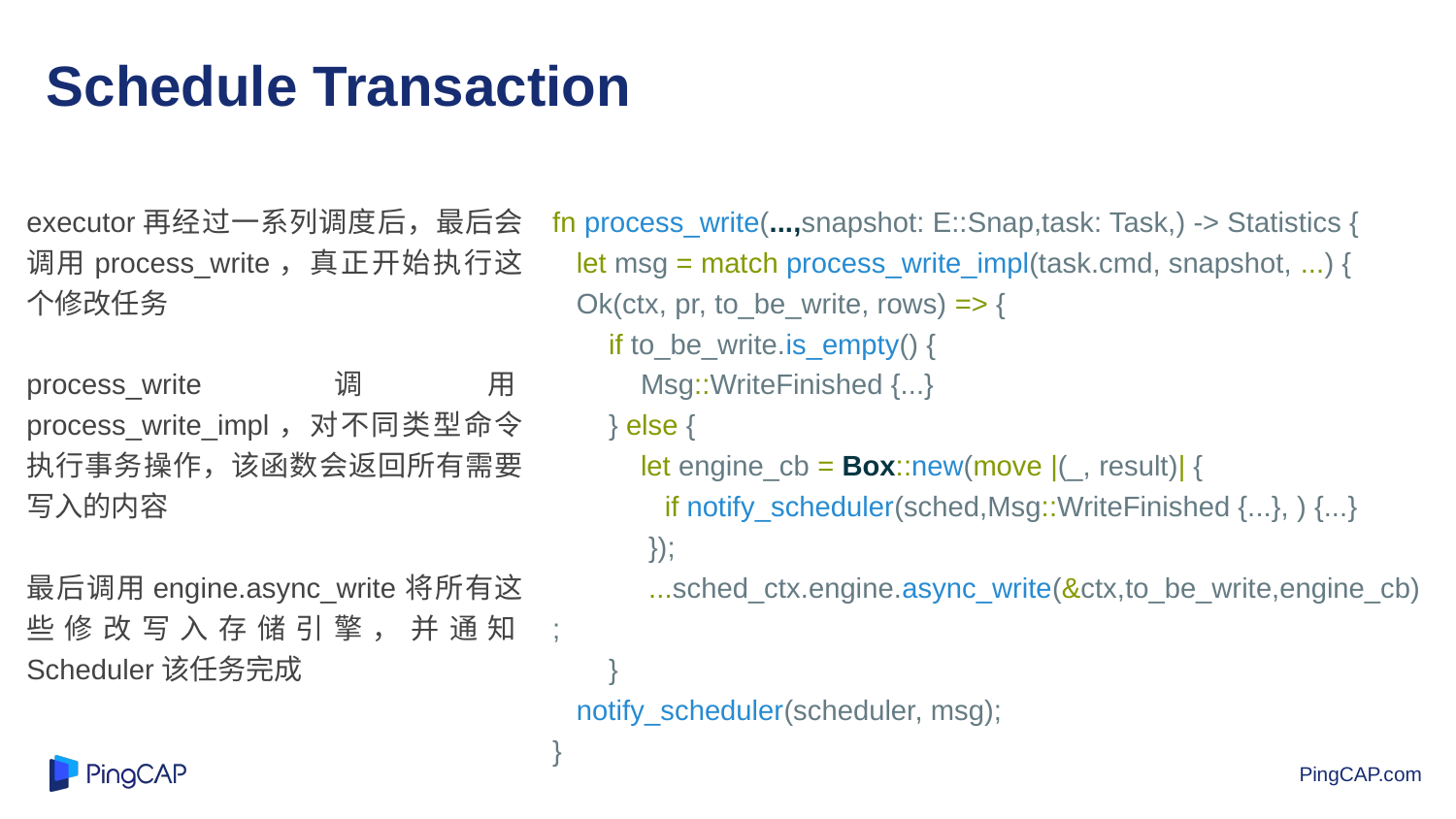

Schedule Transaction
executor再经过一系列调度后，最后会调用process_write，真正开始执行这个修改任务

process_write调用process_write_impl，对不同类型命令执行事务操作，该函数会返回所有需要写入的内容

最后调用engine.async_write将所有这些修改写入存储引擎，并通知Scheduler该任务完成
fn process_write(...,snapshot: E::Snap,task: Task,) -> Statistics {
   let msg = match process_write_impl(task.cmd, snapshot, ...) {
   Ok(ctx, pr, to_be_write, rows) => {
       if to_be_write.is_empty() {
           Msg::WriteFinished {...}
       } else {
           let engine_cb = Box::new(move |(_, result)| {
              if notify_scheduler(sched,Msg::WriteFinished {...}, ) {...}
            });
            ...sched_ctx.engine.async_write(&ctx,to_be_write,engine_cb);
       }
   notify_scheduler(scheduler, msg);
}